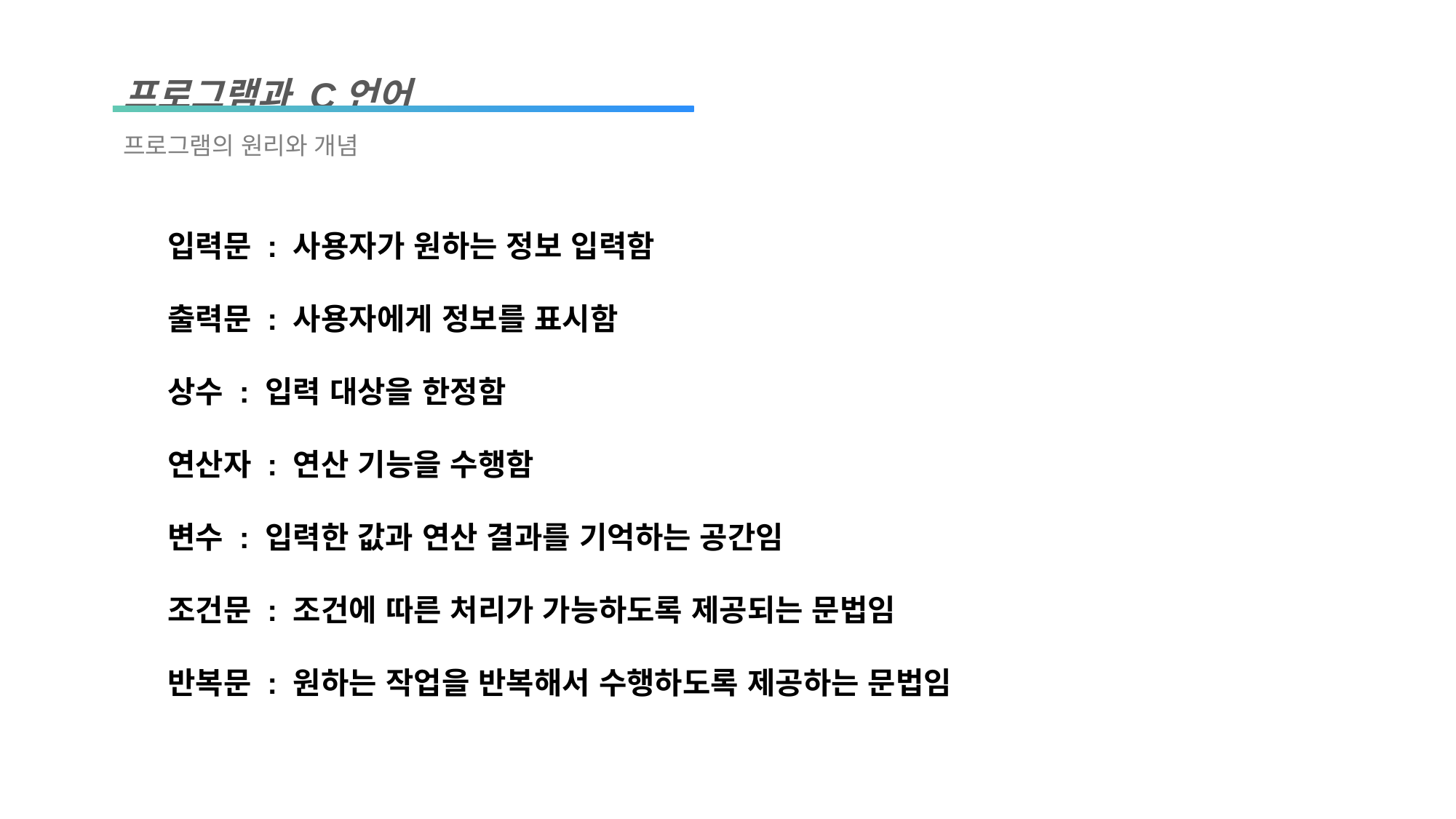

프로그램과 C언어
프로그램의 원리와 개념

입력문 : 사용자가 원하는 정보 입력함

출력문 : 사용자에게 정보를 표시함

상수 : 입력 대상을 한정함

연산자 : 연산 기능을 수행함

변수 : 입력한 값과 연산 결과를 기억하는 공간임

조건문 : 조건에 따른 처리가 가능하도록 제공되는 문법임

반복문 : 원하는 작업을 반복해서 수행하도록 제공하는 문법임